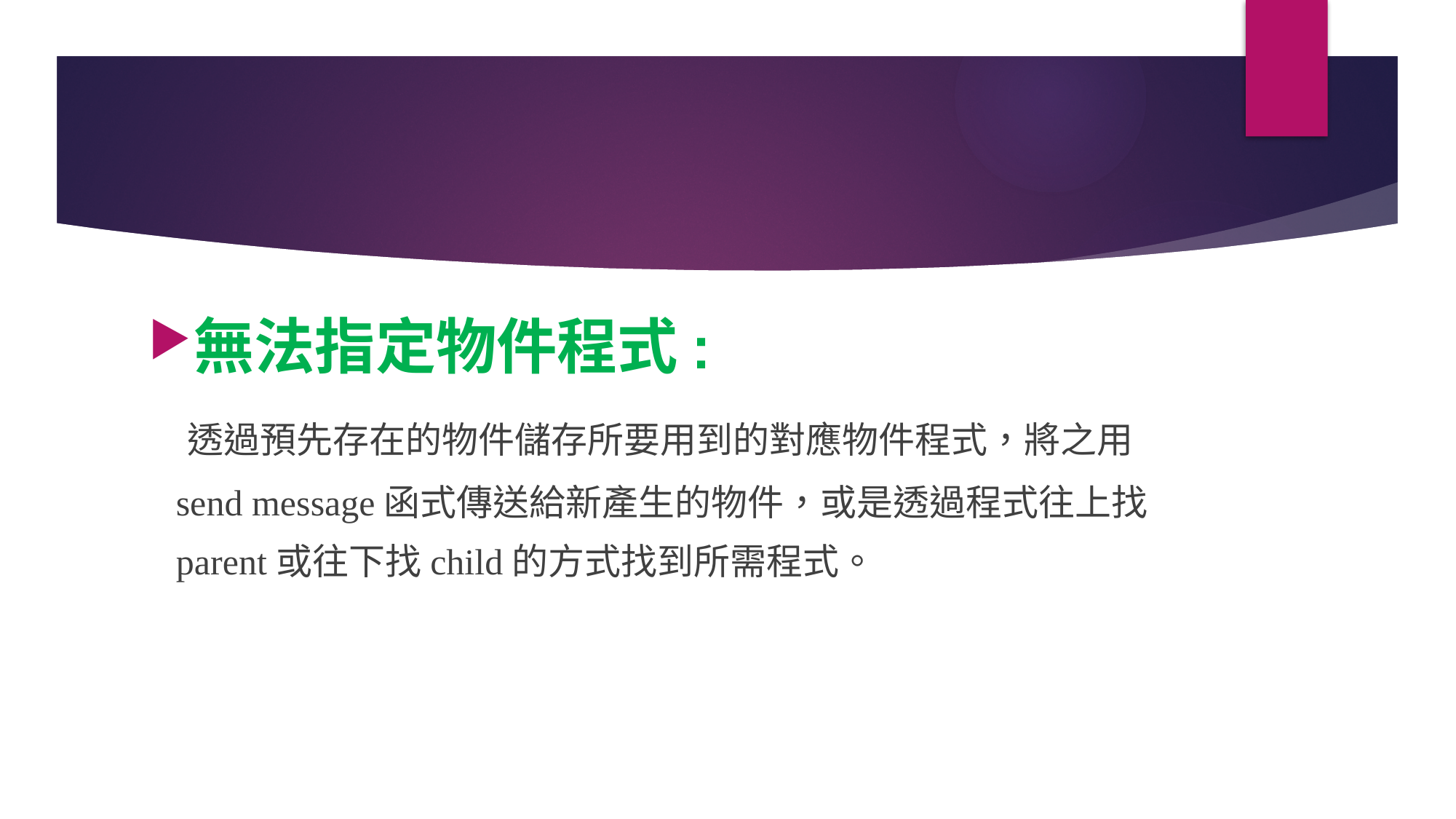

#
無法指定物件程式:
  透過預先存在的物件儲存所要用到的對應物件程式，將之用
   send message函式傳送給新產生的物件，或是透過程式往上找
   parent或往下找child的方式找到所需程式。